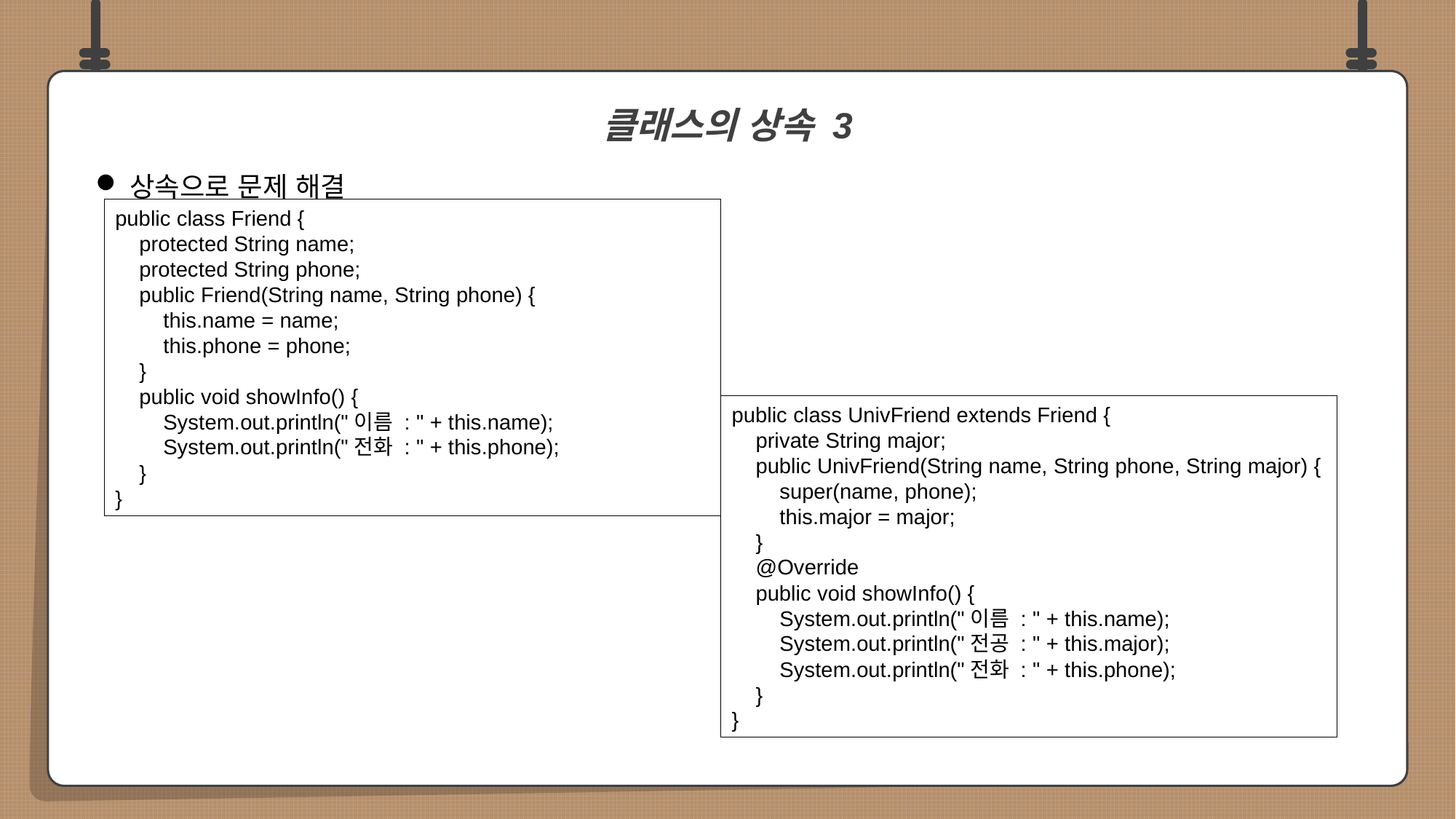

상속으로 문제 해결
클래스의 상속 3

public class Friend {
    protected String name;
    protected String phone;
    public Friend(String name, String phone) {
        this.name = name;
        this.phone = phone;
    }
    public void showInfo() {
        System.out.println("이름 : " + this.name);
        System.out.println("전화 : " + this.phone);
    }
}
public class UnivFriend extends Friend {
    private String major;
    public UnivFriend(String name, String phone, String major) {
        super(name, phone);
        this.major = major;
    }
    @Override
    public void showInfo() {
        System.out.println("이름 : " + this.name);
        System.out.println("전공 : " + this.major);
        System.out.println("전화 : " + this.phone);
    }
}